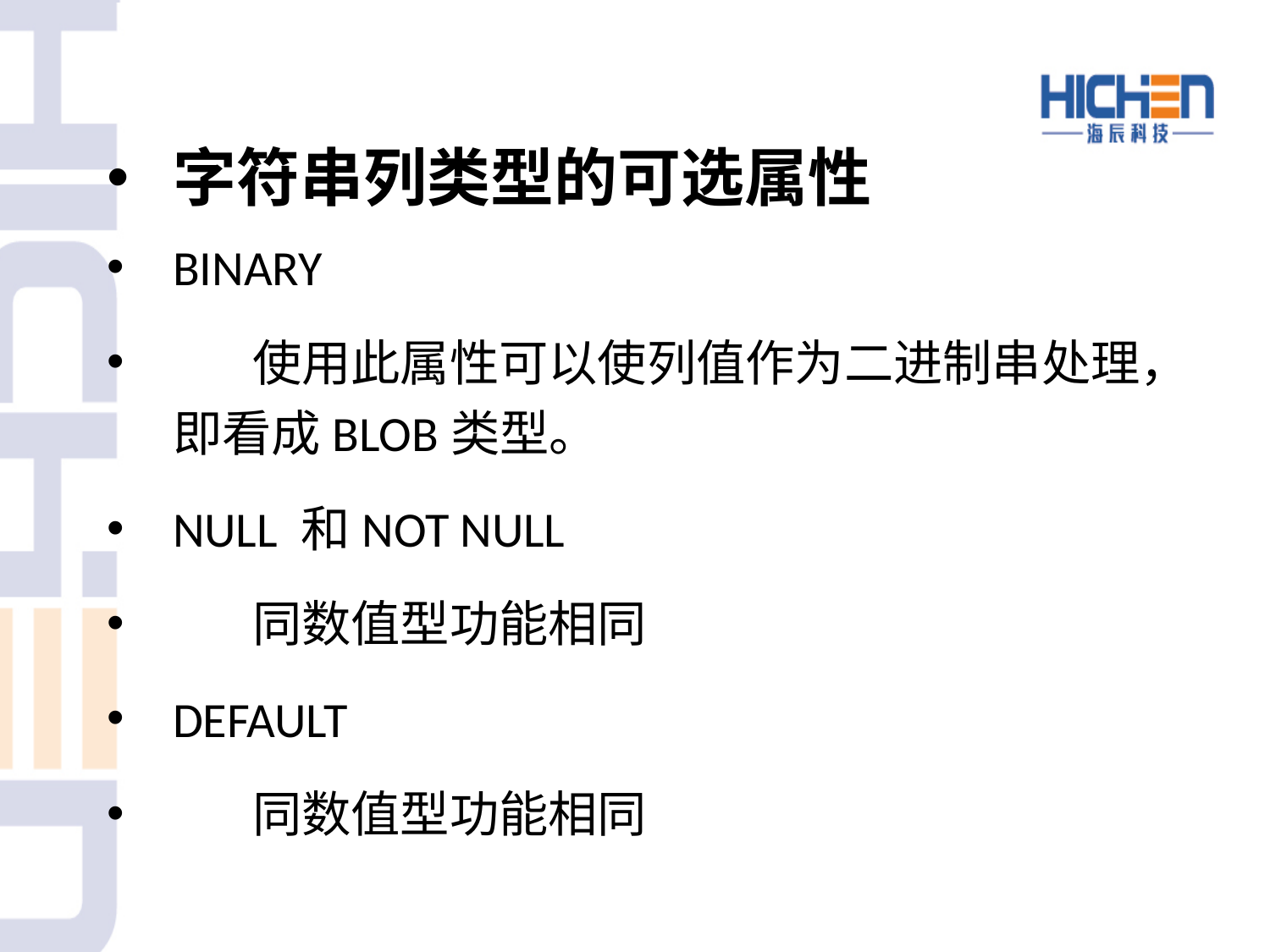

# 字符串列类型的可选属性
BINARY
	使用此属性可以使列值作为二进制串处理，即看成BLOB类型。
NULL 和NOT NULL
	同数值型功能相同
DEFAULT
	同数值型功能相同